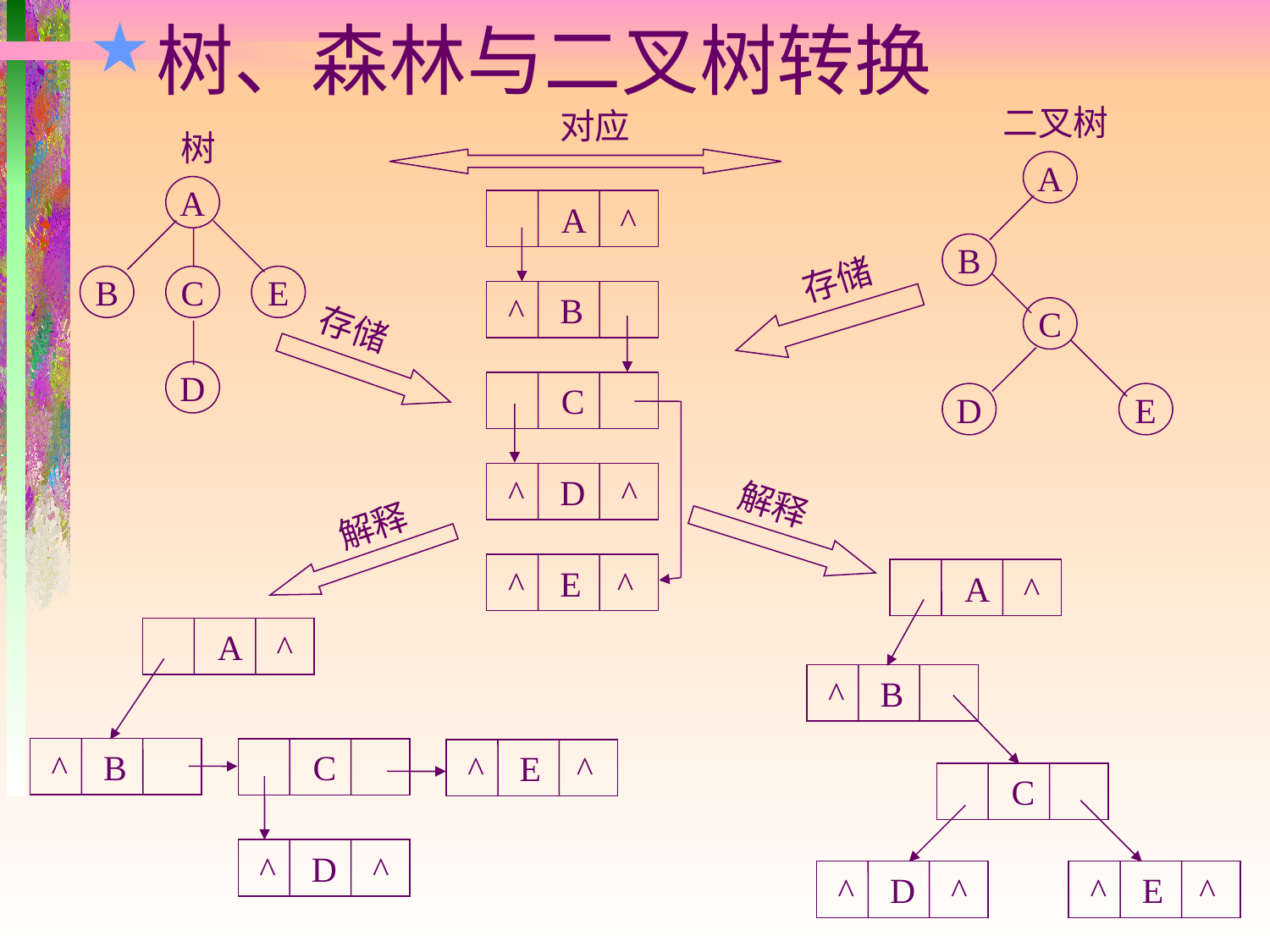

树、森林与二叉树转换
二叉树
A

B

C

D
E
对应

树
A

B
C
E

D
       A    ^

 ^    B

       C

 ^    D    ^

 ^    E    ^

存储

存储

解释

解释

       A    ^

 ^    B

       C

 ^    D    ^

 ^    E    ^

       A    ^

 ^    B

       C

 ^    E    ^

 ^    D    ^